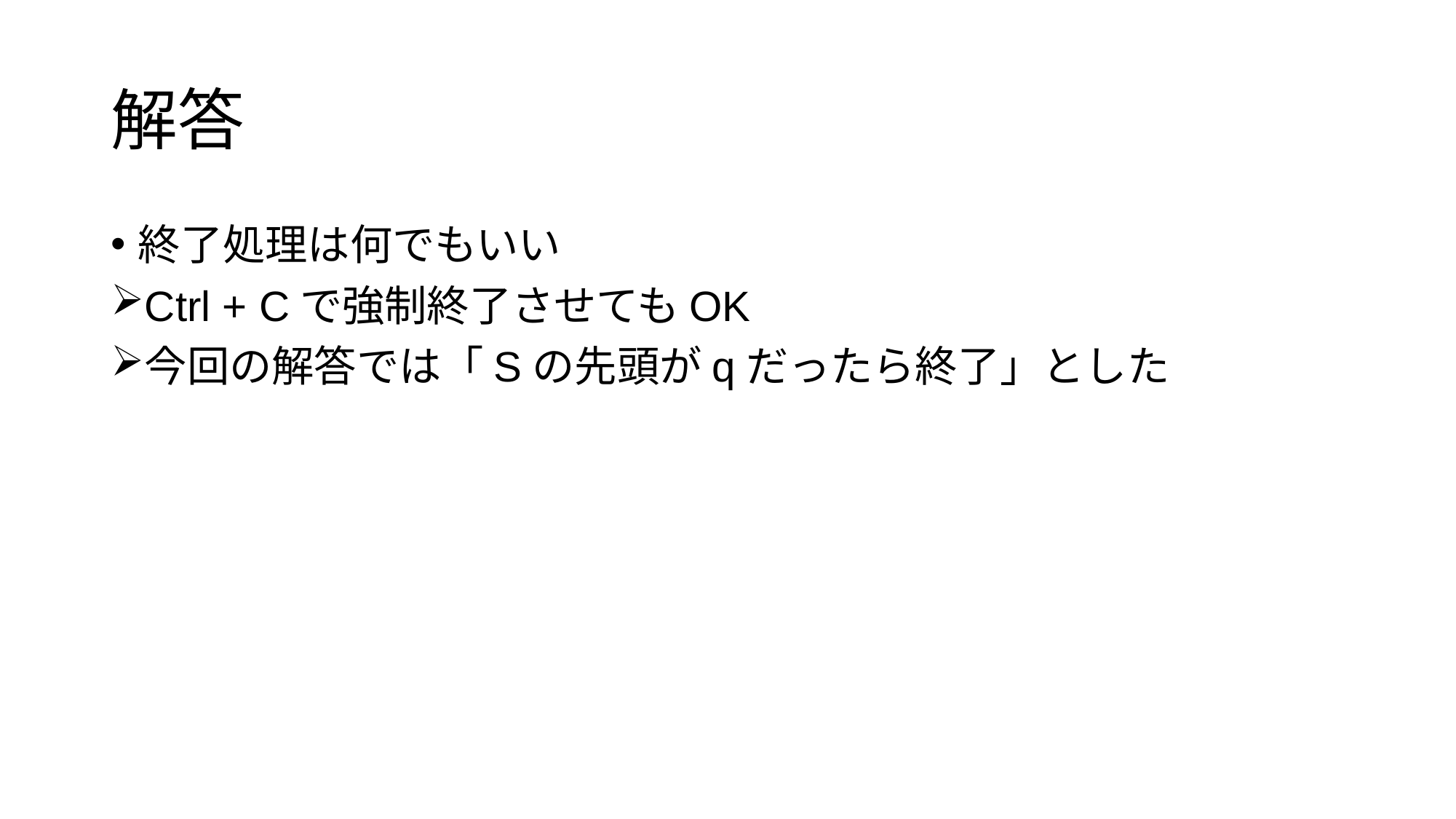

# 解答
終了処理は何でもいい
Ctrl + Cで強制終了させてもOK
今回の解答では「Sの先頭がqだったら終了」とした